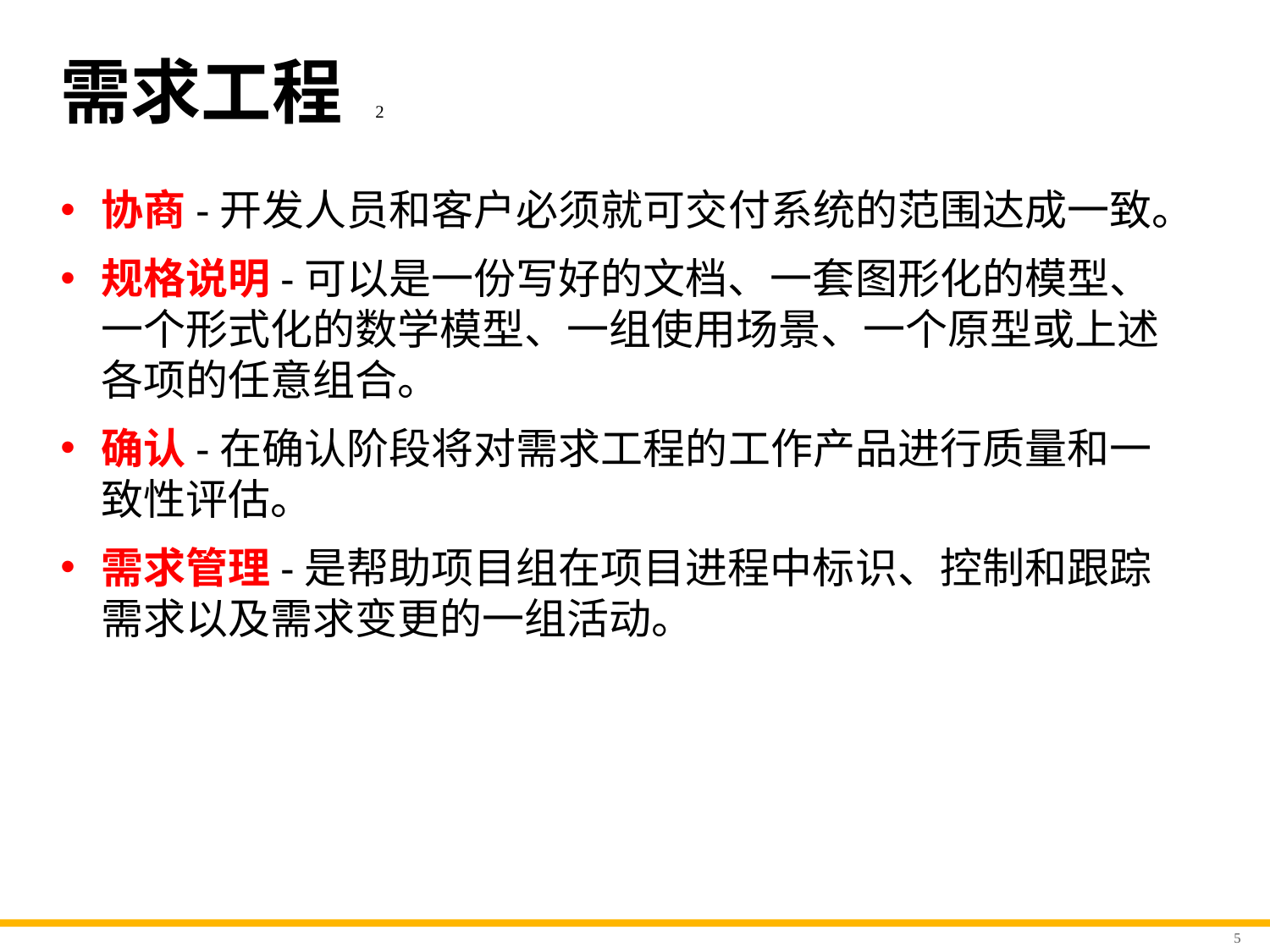

# 需求工程 2
协商-开发人员和客户必须就可交付系统的范围达成一致。
规格说明-可以是一份写好的文档、一套图形化的模型、一个形式化的数学模型、一组使用场景、一个原型或上述各项的任意组合。
确认-在确认阶段将对需求工程的工作产品进行质量和一致性评估。
需求管理-是帮助项目组在项目进程中标识、控制和跟踪需求以及需求变更的一组活动。
5